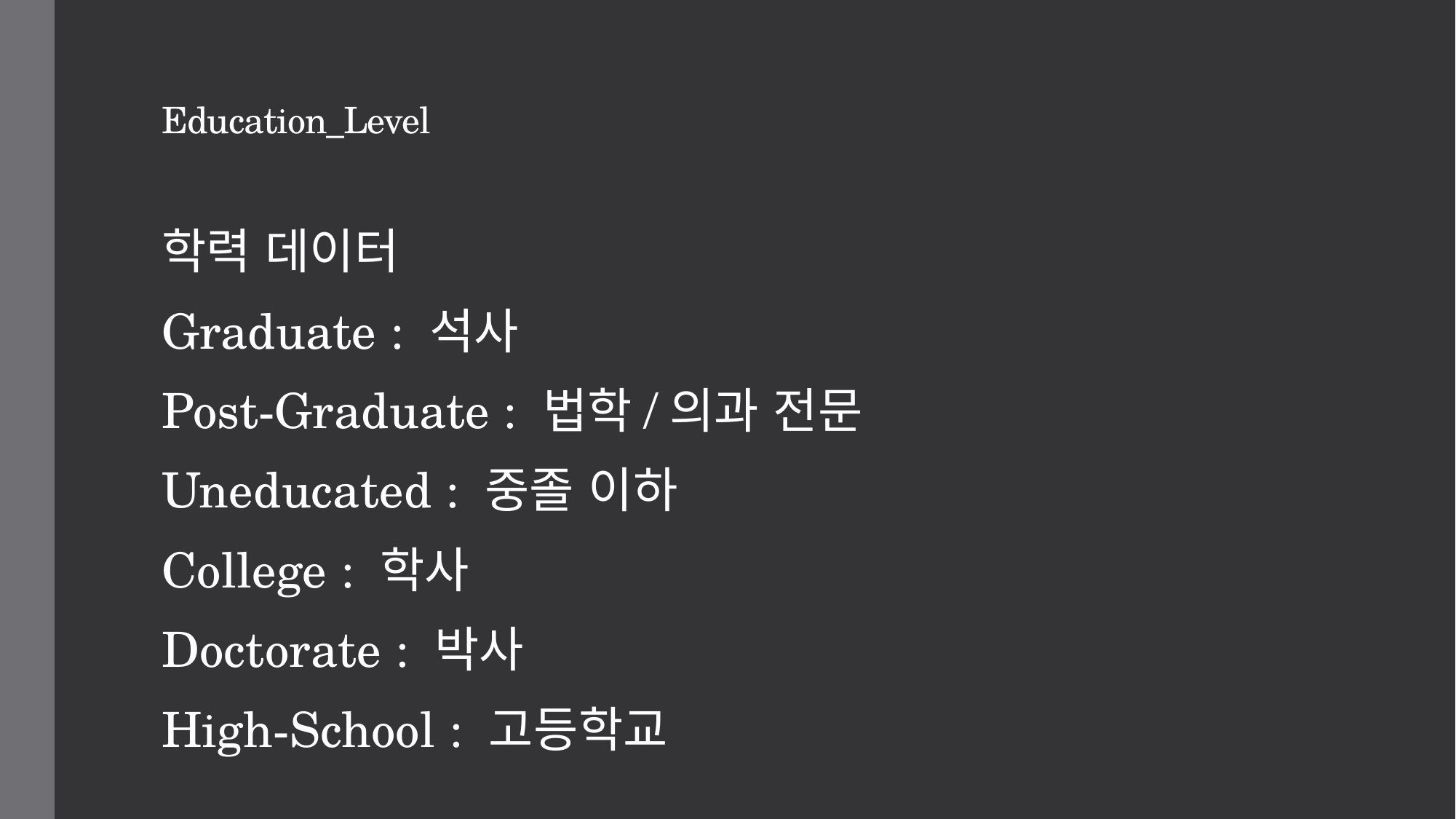

# Education_Level
학력 데이터
Graduate : 석사
Post-Graduate : 법학/의과 전문
Uneducated : 중졸 이하
College : 학사
Doctorate : 박사
High-School : 고등학교